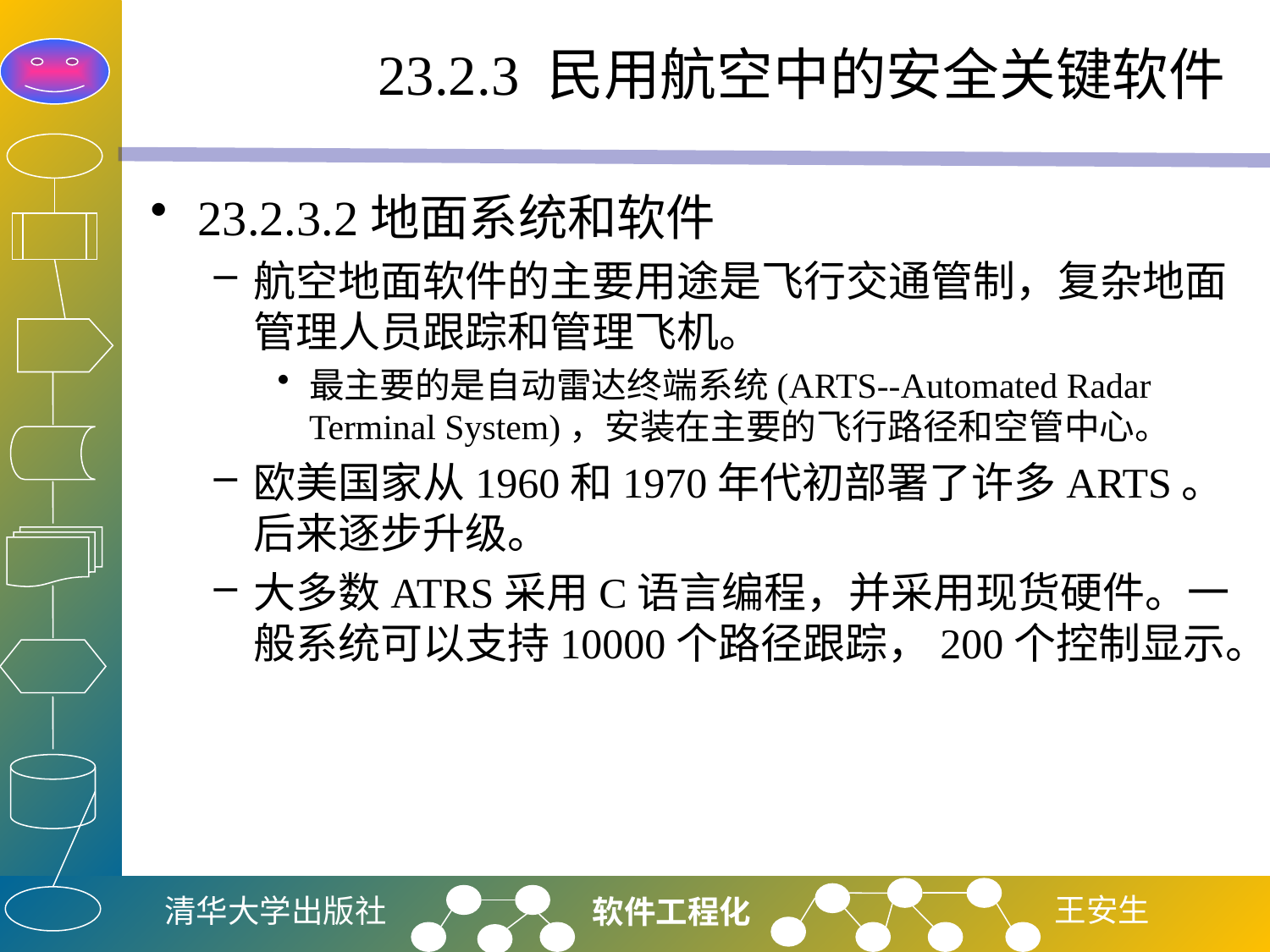

# 23.2.3 民用航空中的安全关键软件
23.2.3.2地面系统和软件
航空地面软件的主要用途是飞行交通管制，复杂地面管理人员跟踪和管理飞机。
最主要的是自动雷达终端系统(ARTS--Automated Radar Terminal System)，安装在主要的飞行路径和空管中心。
欧美国家从1960和1970年代初部署了许多ARTS。后来逐步升级。
大多数ATRS采用C语言编程，并采用现货硬件。一般系统可以支持10000个路径跟踪，200个控制显示。